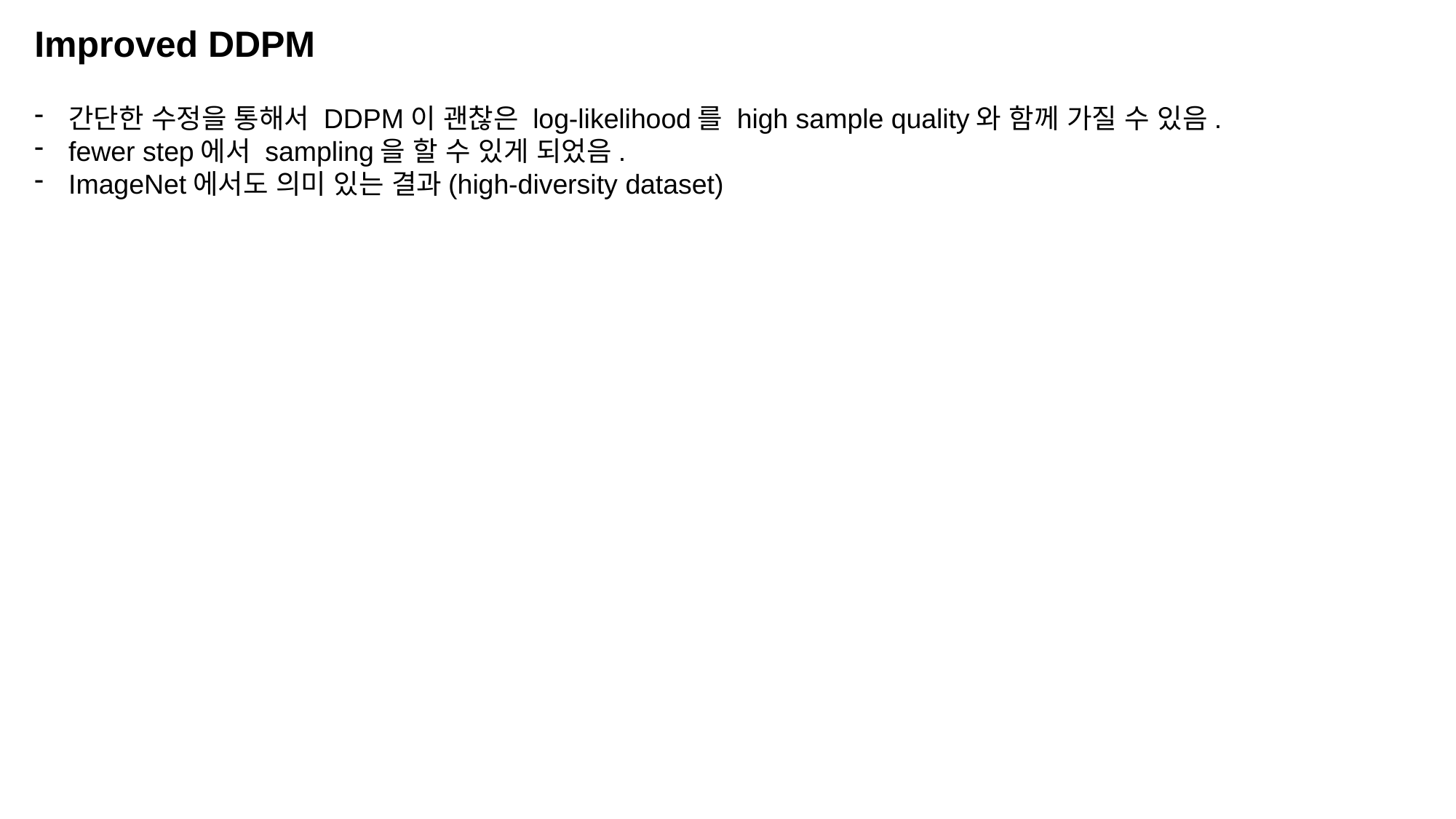

Improved DDPM
간단한 수정을 통해서 DDPM이 괜찮은 log-likelihood를 high sample quality와 함께 가질 수 있음.
fewer step에서 sampling을 할 수 있게 되었음.
ImageNet에서도 의미 있는 결과(high-diversity dataset)